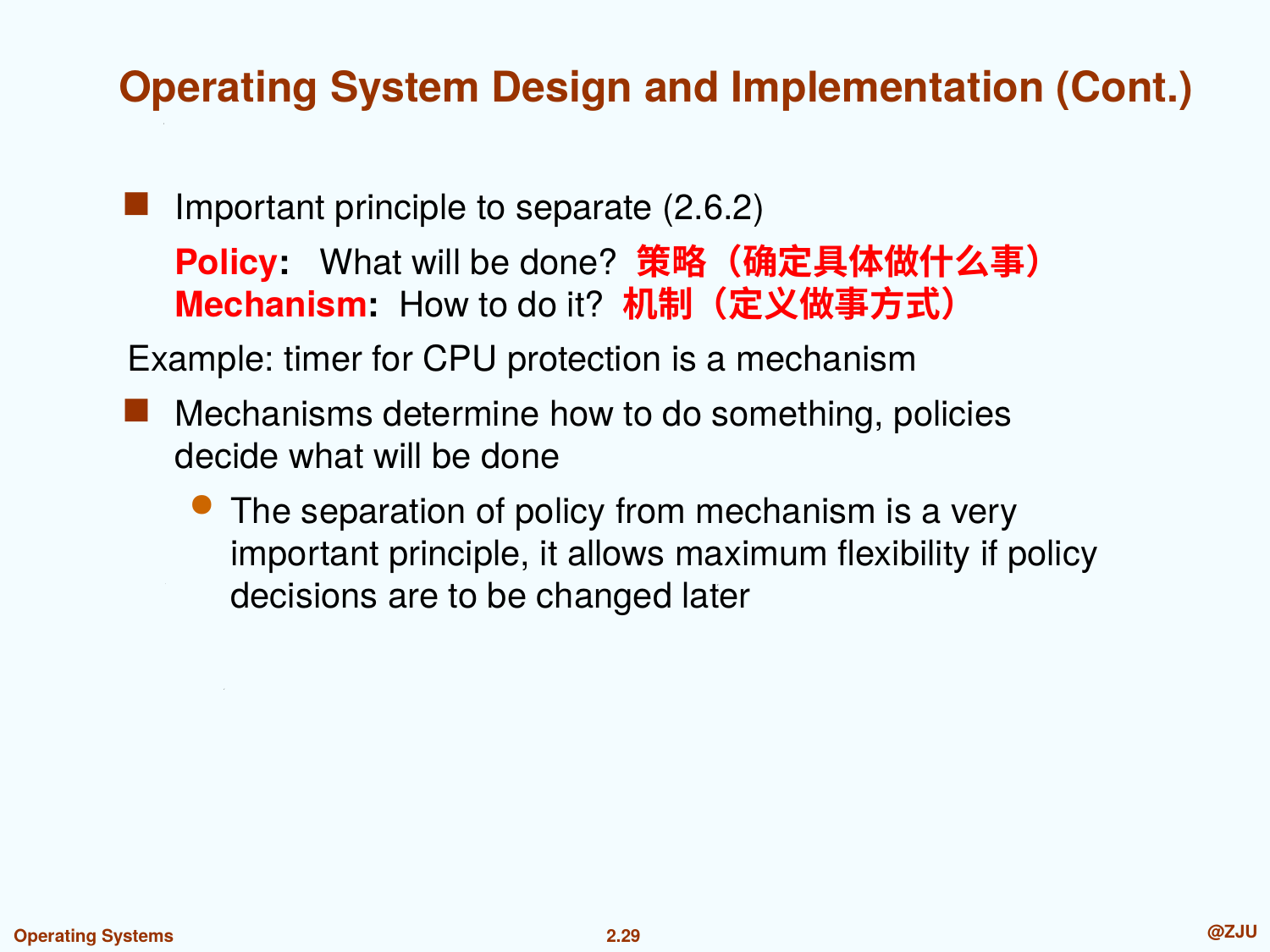

# Operating System Design and Implementation (Cont.)
Important principle to separate (2.6.2)
	Policy:   What will be done? 策略（确定具体做什么事）
Mechanism:  How to do it? 机制（定义做事方式）
Example: timer for CPU protection is a mechanism
Mechanisms determine how to do something, policies decide what will be done
The separation of policy from mechanism is a very important principle, it allows maximum flexibility if policy decisions are to be changed later